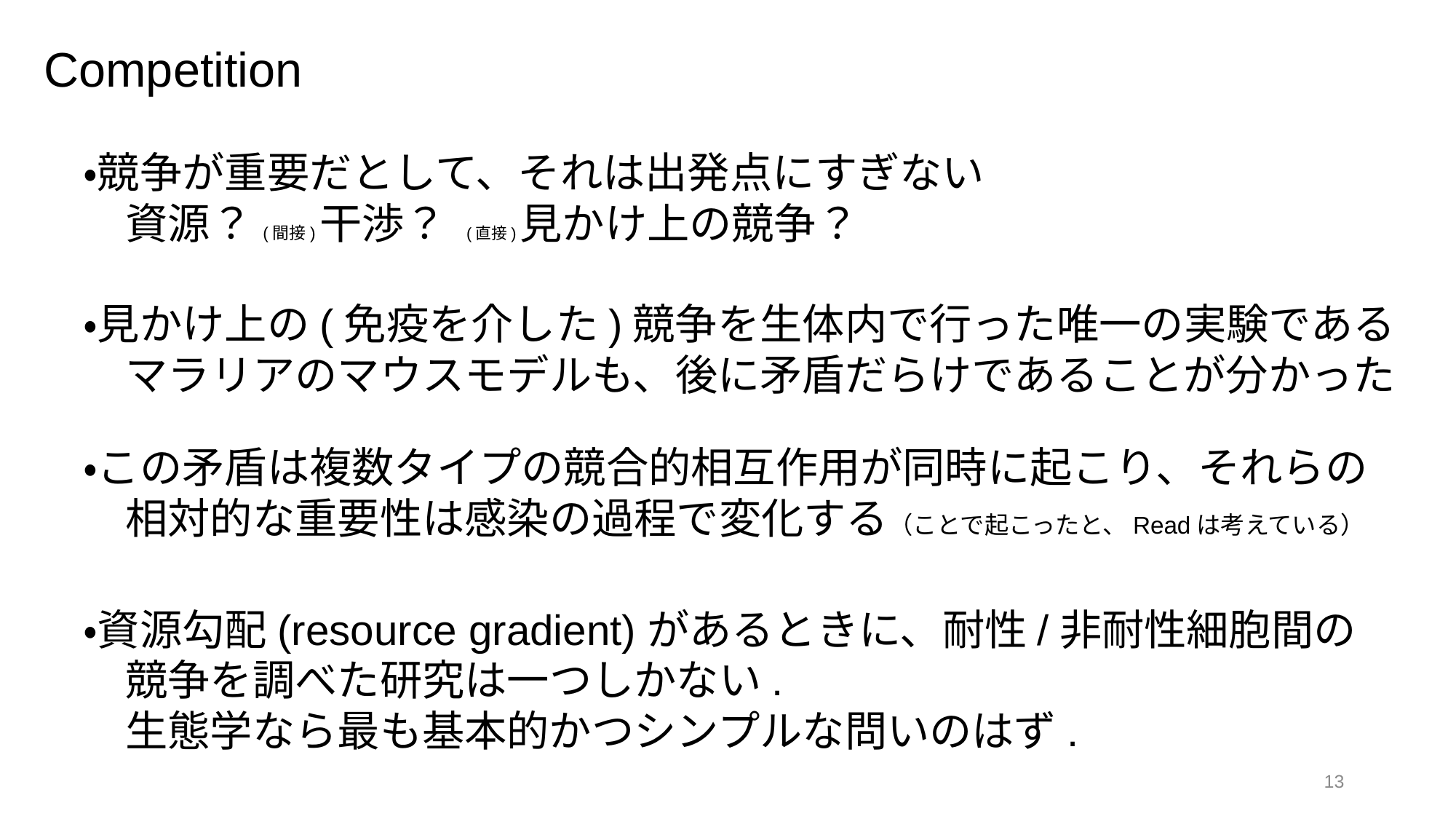

Competition
・競争が重要だとして、それは出発点にすぎない
　資源？(間接)干渉？ (直接)見かけ上の競争？
・見かけ上の(免疫を介した)競争を生体内で行った唯一の実験である
　マラリアのマウスモデルも、後に矛盾だらけであることが分かった
・この矛盾は複数タイプの競合的相互作用が同時に起こり、それらの
　相対的な重要性は感染の過程で変化する（ことで起こったと、Readは考えている）
・資源勾配(resource gradient)があるときに、耐性/非耐性細胞間の
　競争を調べた研究は一つしかない.
　生態学なら最も基本的かつシンプルな問いのはず.
13